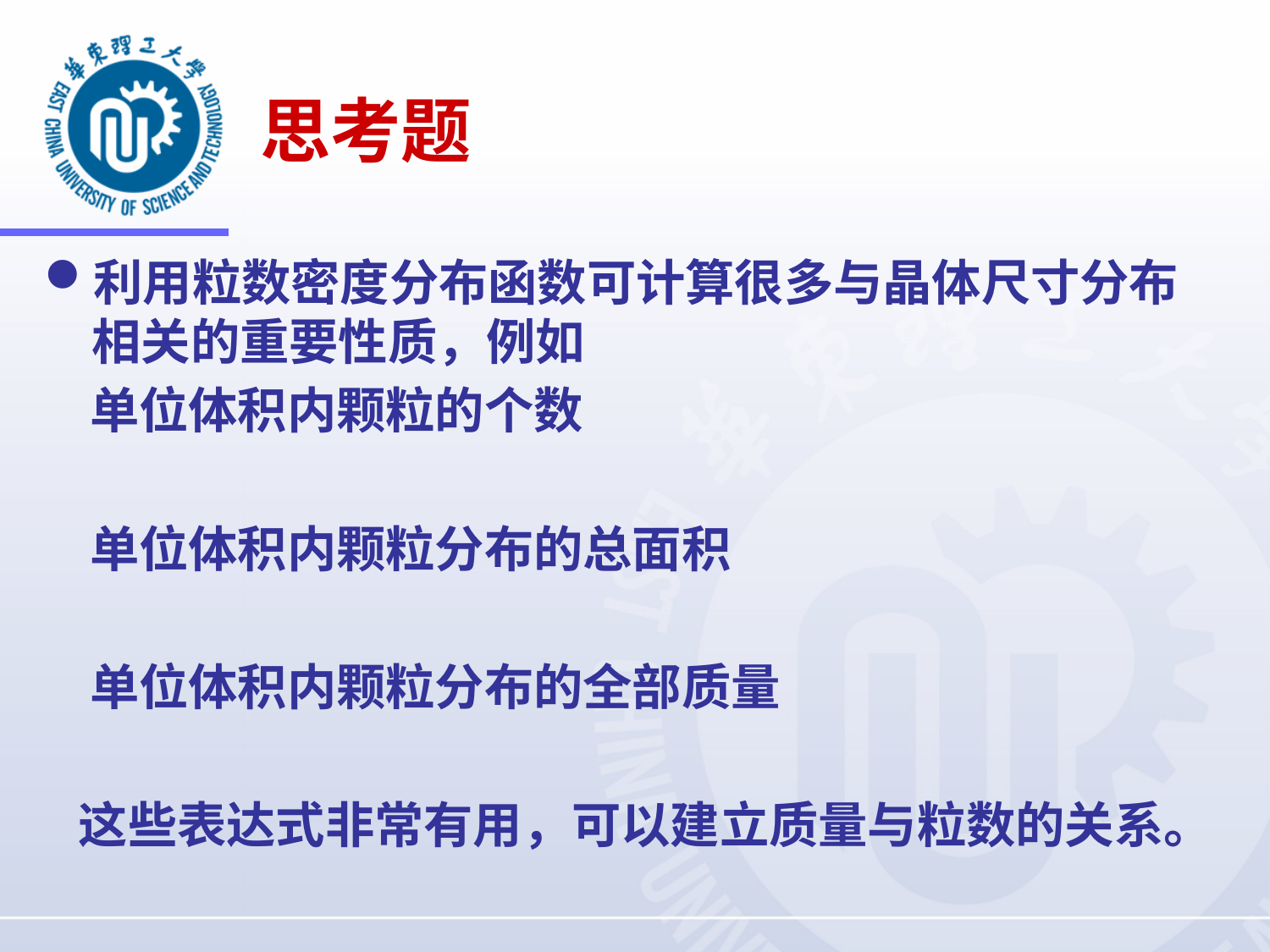

# 思考题
利用粒数密度分布函数可计算很多与晶体尺寸分布相关的重要性质，例如
   单位体积内颗粒的个数

   单位体积内颗粒分布的总面积

   单位体积内颗粒分布的全部质量

  这些表达式非常有用，可以建立质量与粒数的关系。